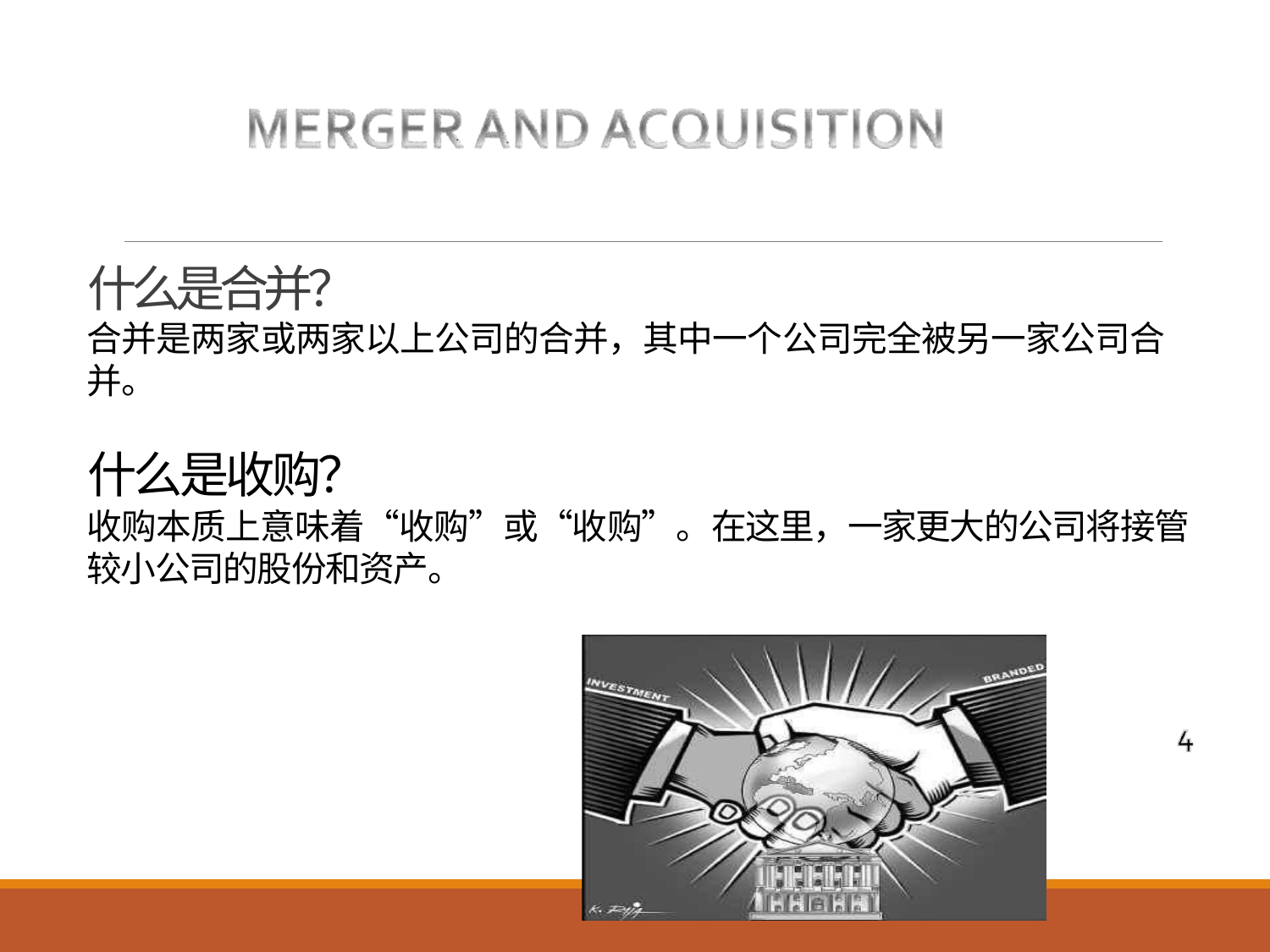

# 什么是合并？
合并是两家或两家以上公司的合并，其中一个公司完全被另一家公司合并。

什么是收购？
收购本质上意味着“收购”或“收购”。在这里，一家更大的公司将接管较小公司的股份和资产。